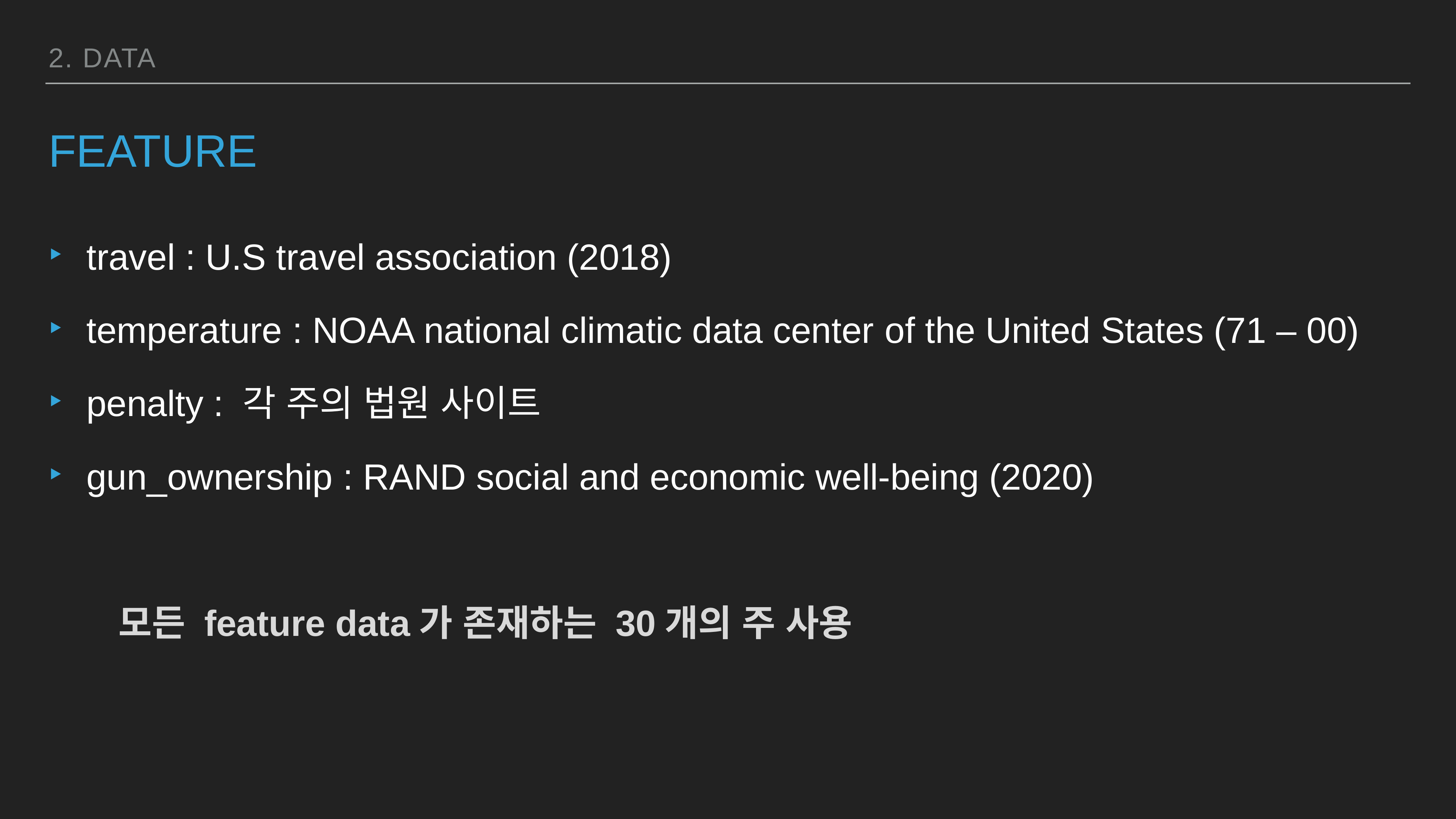

2. Data
# Feature
travel : U.S travel association (2018)
temperature : NOAA national climatic data center of the United States (71 – 00)
penalty : 각 주의 법원 사이트
gun_ownership : RAND social and economic well-being (2020)

      모든 feature data가 존재하는 30개의 주 사용